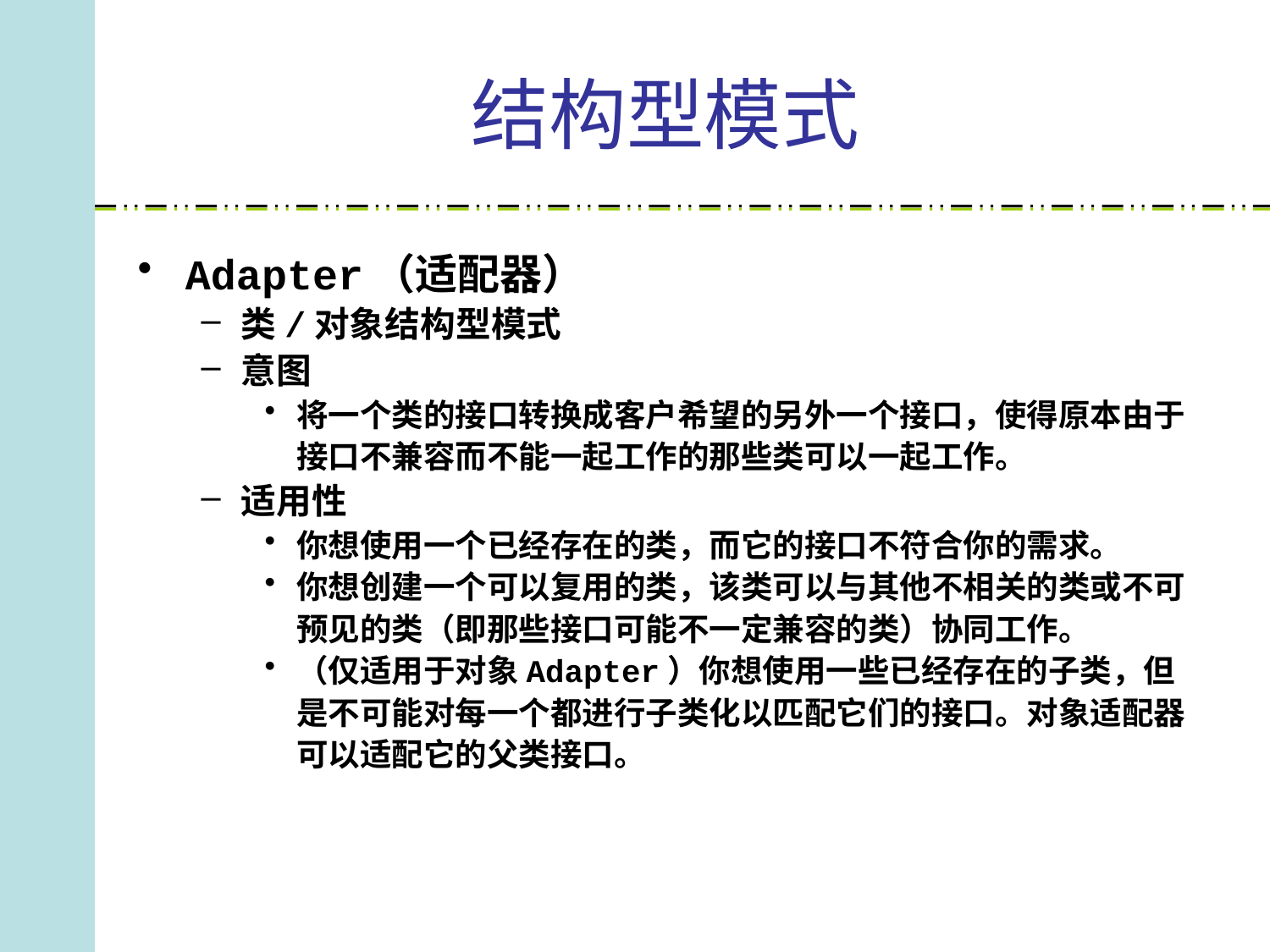

# 结构型模式
Adapter（适配器）
类/对象结构型模式
意图
将一个类的接口转换成客户希望的另外一个接口，使得原本由于接口不兼容而不能一起工作的那些类可以一起工作。
适用性
你想使用一个已经存在的类，而它的接口不符合你的需求。
你想创建一个可以复用的类，该类可以与其他不相关的类或不可预见的类（即那些接口可能不一定兼容的类）协同工作。
（仅适用于对象Adapter）你想使用一些已经存在的子类，但是不可能对每一个都进行子类化以匹配它们的接口。对象适配器可以适配它的父类接口。